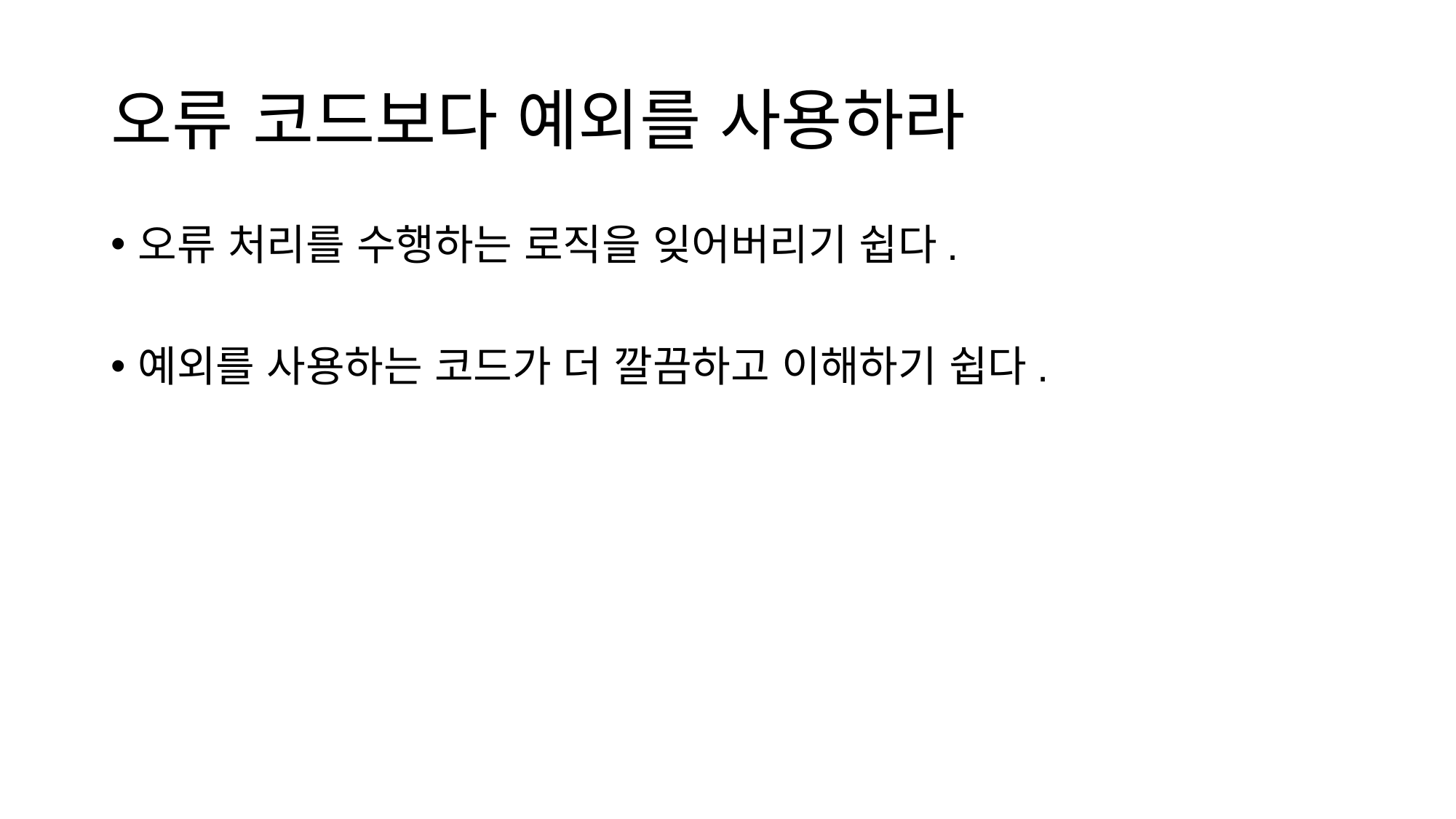

# 오류 코드보다 예외를 사용하라
오류 처리를 수행하는 로직을 잊어버리기 쉽다.

예외를 사용하는 코드가 더 깔끔하고 이해하기 쉽다.